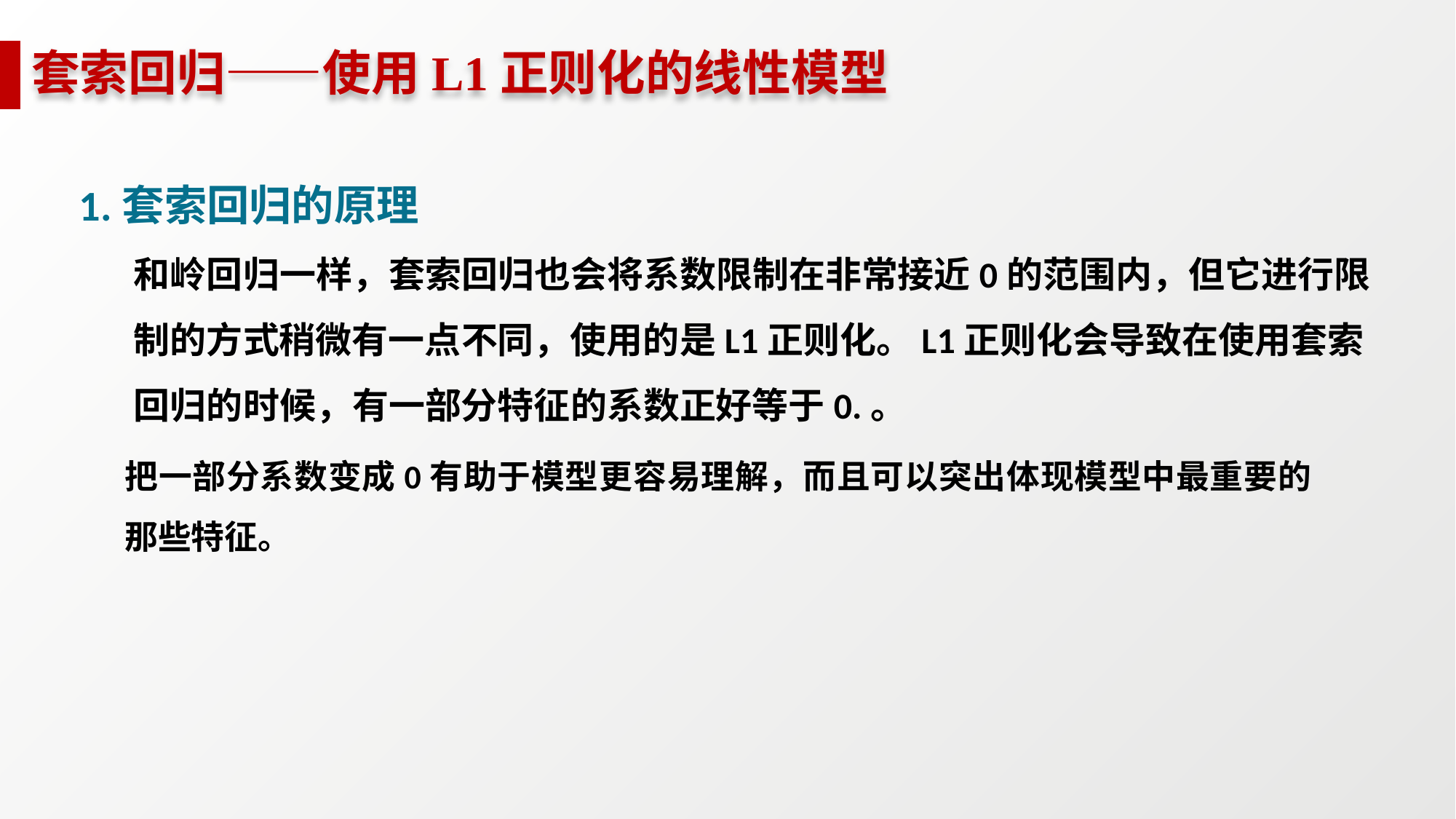

# 套索回归——使用L1正则化的线性模型
1.套索回归的原理
和岭回归一样，套索回归也会将系数限制在非常接近0的范围内，但它进行限制的方式稍微有一点不同，使用的是L1正则化。L1正则化会导致在使用套索回归的时候，有一部分特征的系数正好等于0.。
把一部分系数变成0有助于模型更容易理解，而且可以突出体现模型中最重要的那些特征。